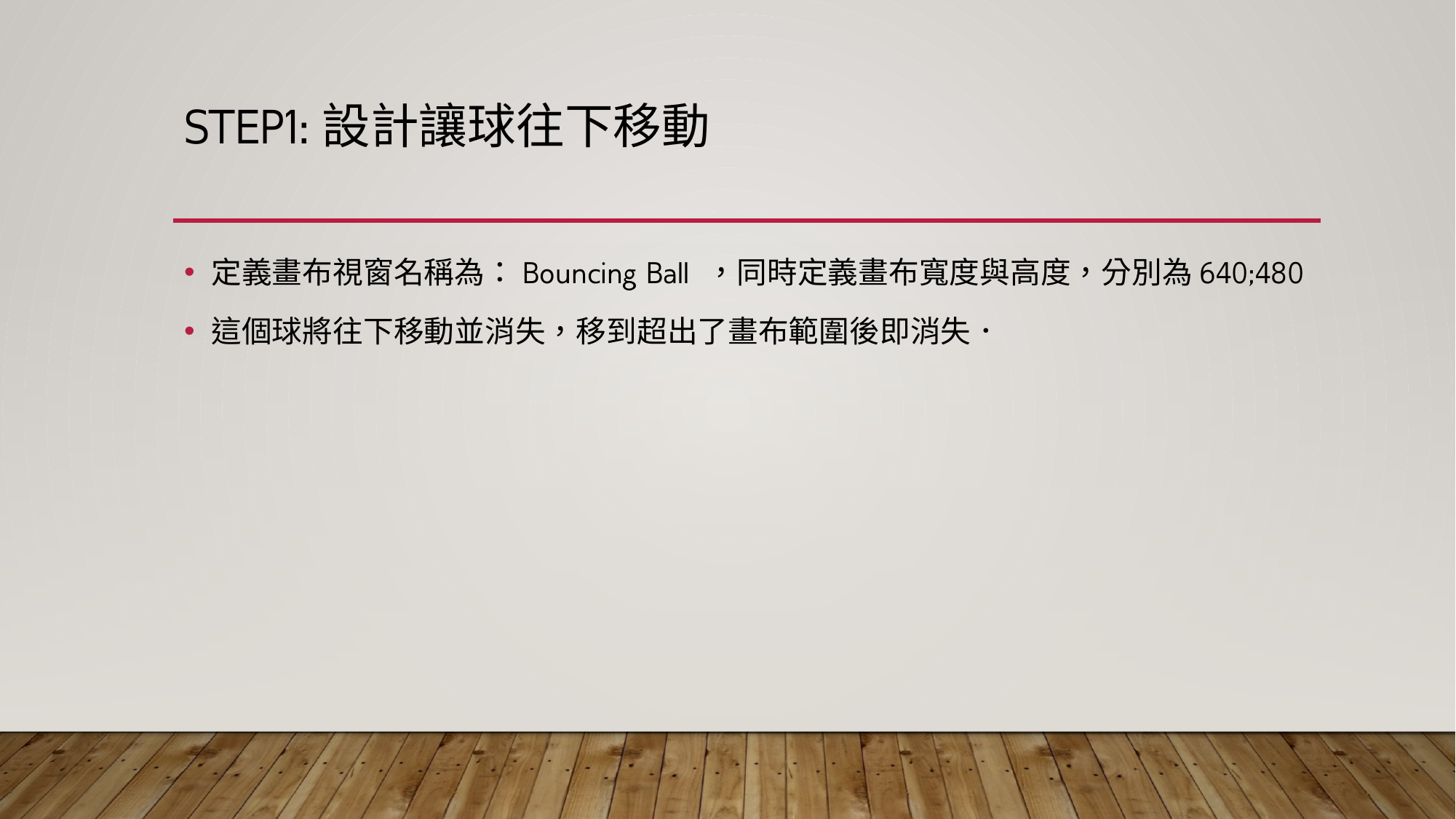

# STEp1:設計讓球往下移動
定義畫布視窗名稱為：Bouncing Ball ，同時定義畫布寬度與高度，分別為640;480
這個球將往下移動並消失，移到超出了畫布範圍後即消失．